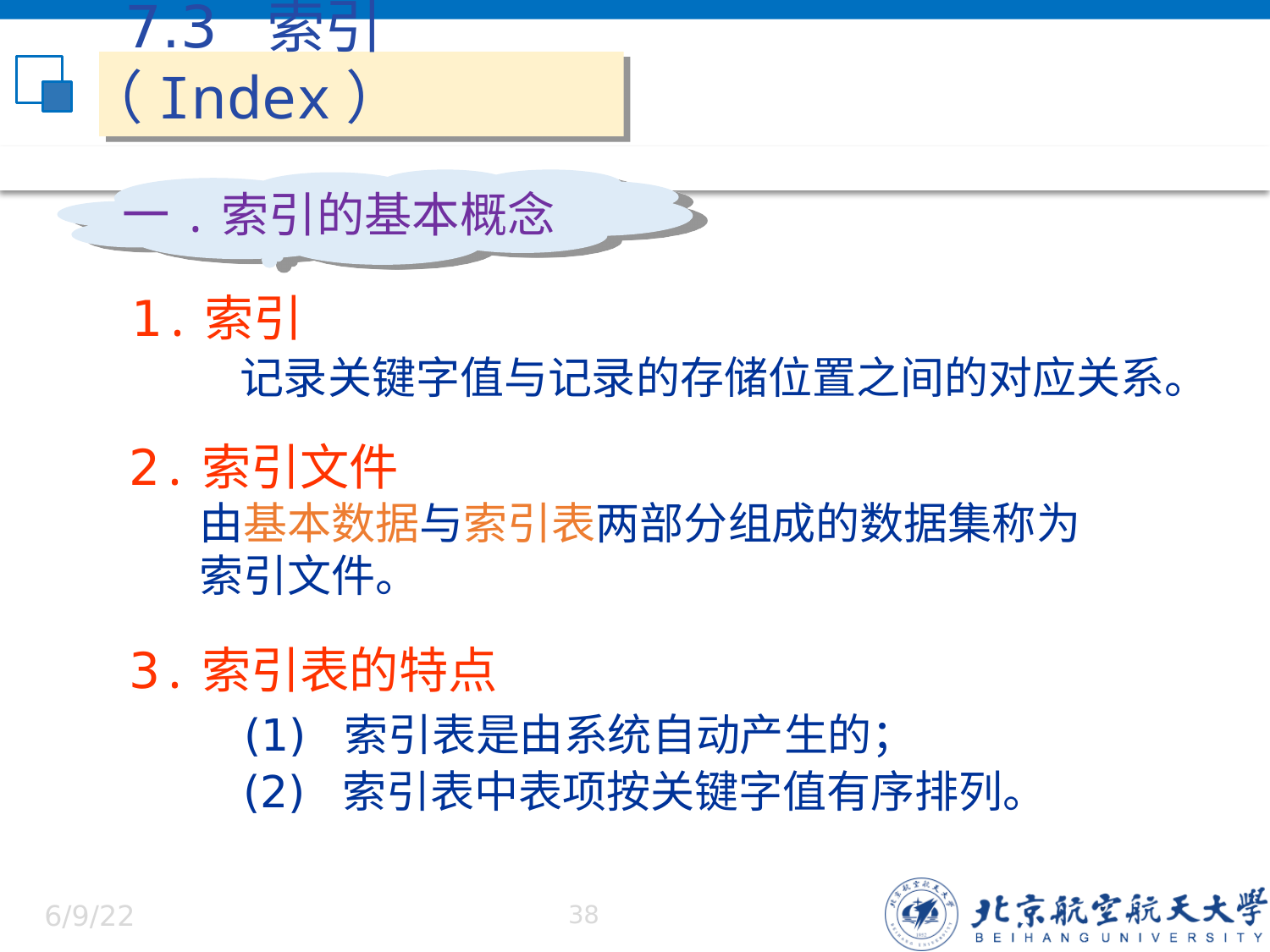

7.3 索引（Index）

一.索引的基本概念
1.索引
记录关键字值与记录的存储位置之间的对应关系。
2.索引文件
    由基本数据与索引表两部分组成的数据集称为
    索引文件。
3.索引表的特点
(1) 索引表是由系统自动产生的；
(2) 索引表中表项按关键字值有序排列。
6/9/22
38